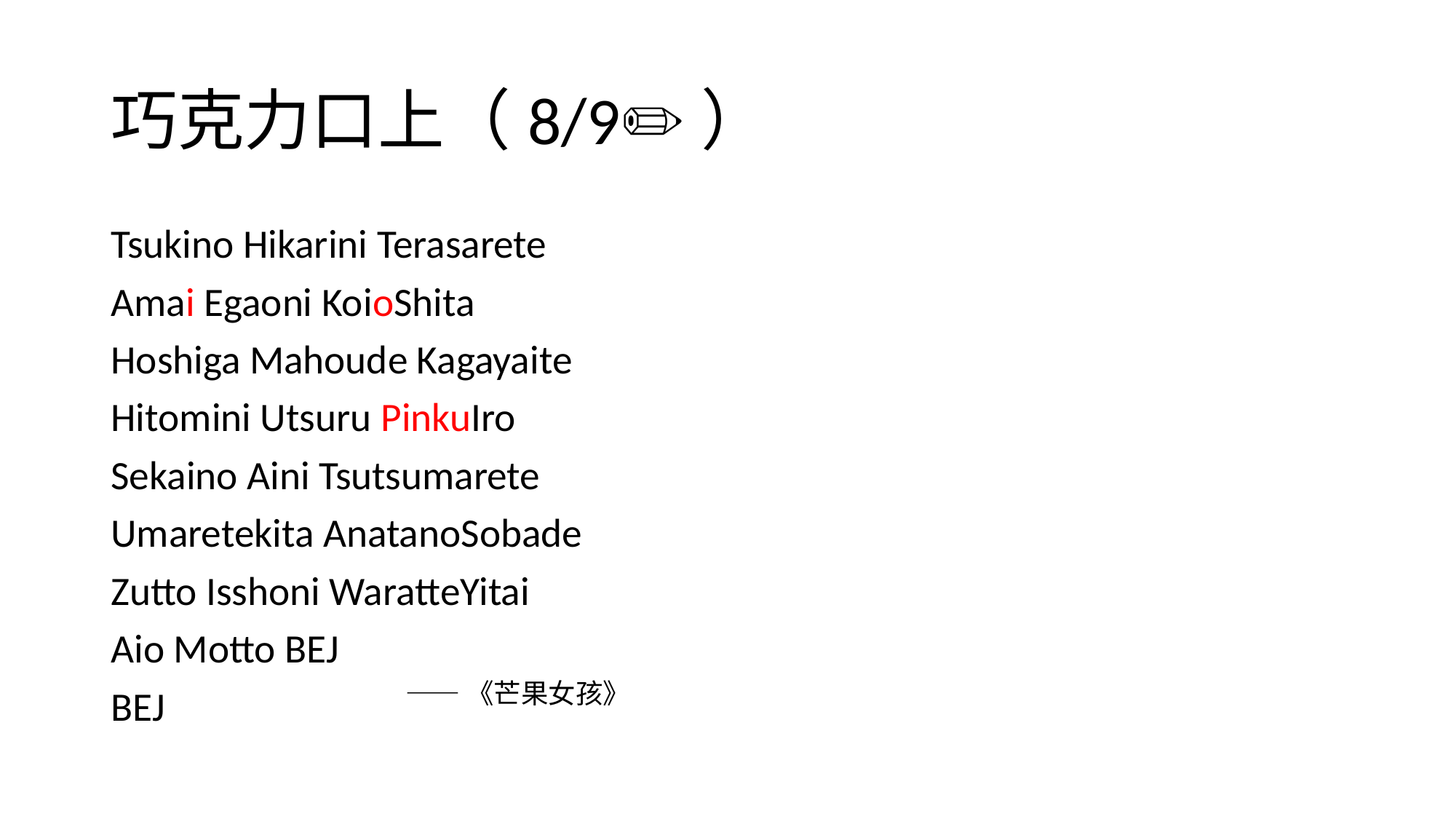

# 巧克力口上（8/9✏️）
Tsukino Hikarini Terasarete
Amai Egaoni KoioShita
Hoshiga Mahoude Kagayaite
Hitomini Utsuru PinkuIro
Sekaino Aini Tsutsumarete
Umaretekita AnatanoSobade
Zutto Isshoni WaratteYitai
Aio Motto BEJ
BEJ
——《芒果女孩》